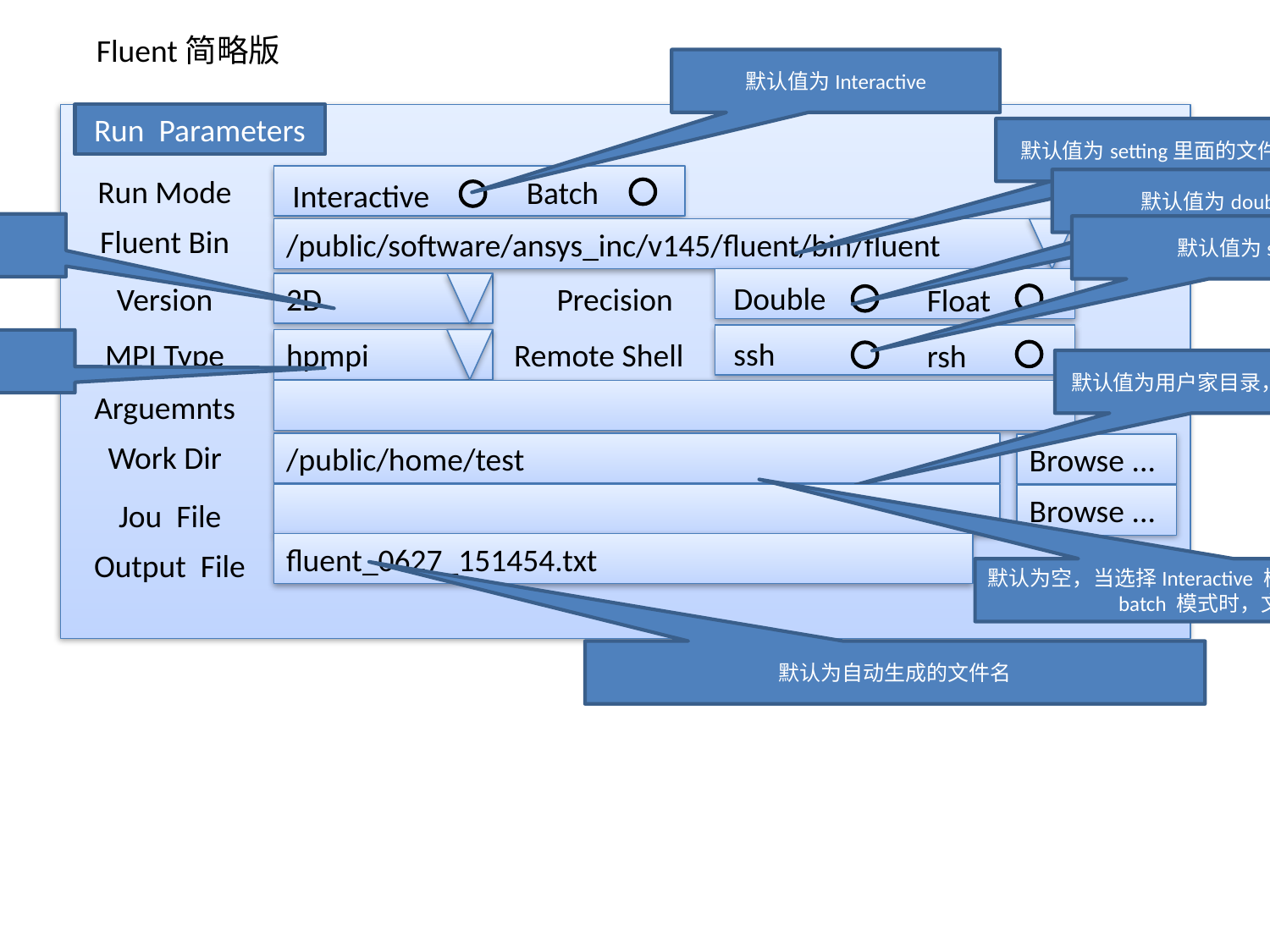

Fluent简略版
默认值为Interactive

Run  Parameters
默认值为setting里面的文件名
Run Mode

Batch
Interactive

默认值为double
默认值为3d
默认值为ssh
Fluent Bin
/public/software/ansys_inc/v145/fluent/bin/fluent

Double
Float

Precision
Version
2D

ssh
rsh

Remote Shell
MPI Type
hpmpi

默认值为“hpmpi”
默认值为用户家目录，路径选择

Arguemnts
Work Dir
/public/home/test
Browse ...

Browse ...
Jou  File
fluent_0627_151454.txt
Output  File
默认为空，当选择Interactive 模式时，文本框及按钮灰化，选择batch 模式时，文本框及按钮可操作
默认为自动生成的文件名